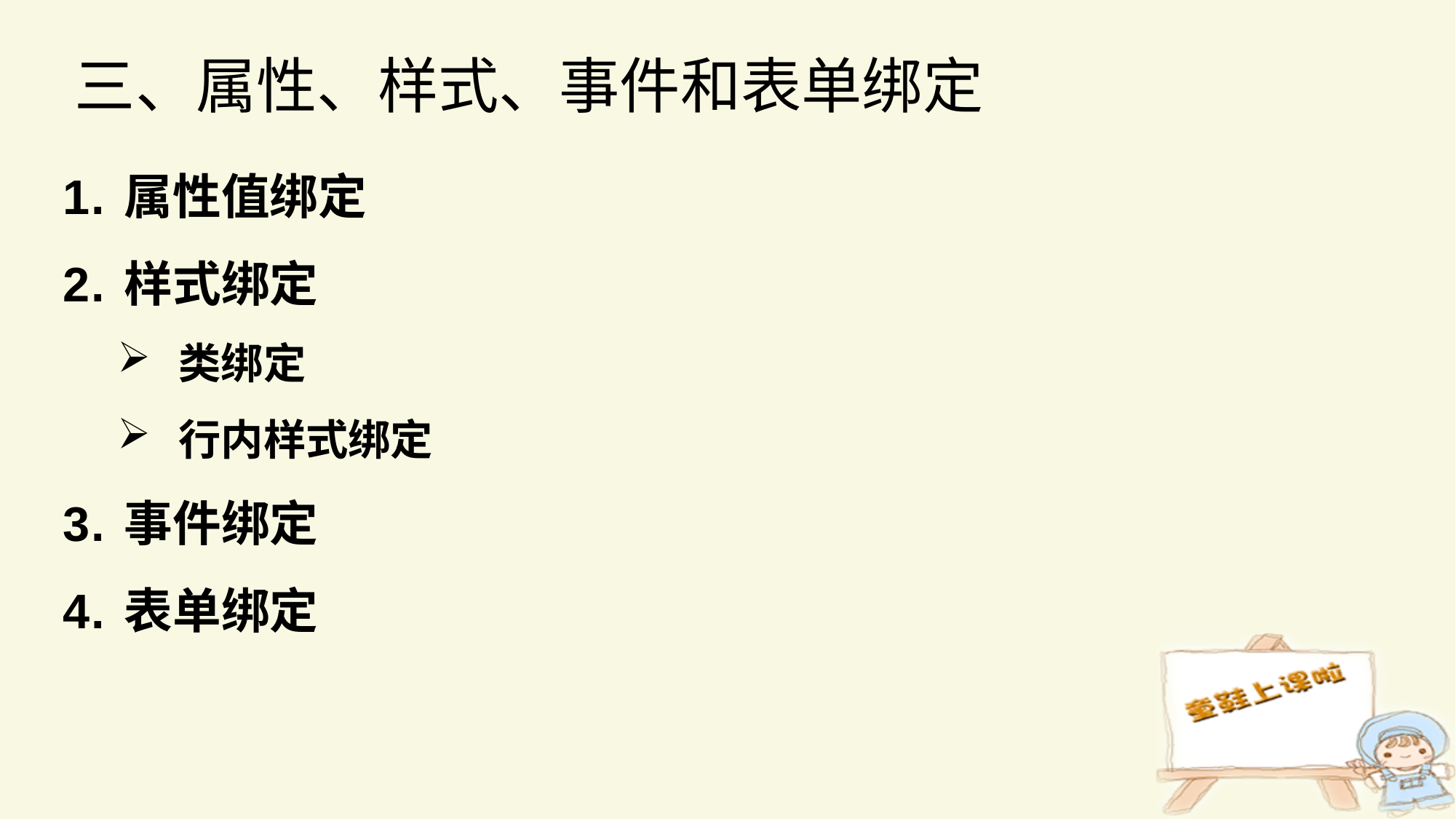

三、属性、样式、事件和表单绑定
属性值绑定
样式绑定
类绑定
行内样式绑定
事件绑定
表单绑定